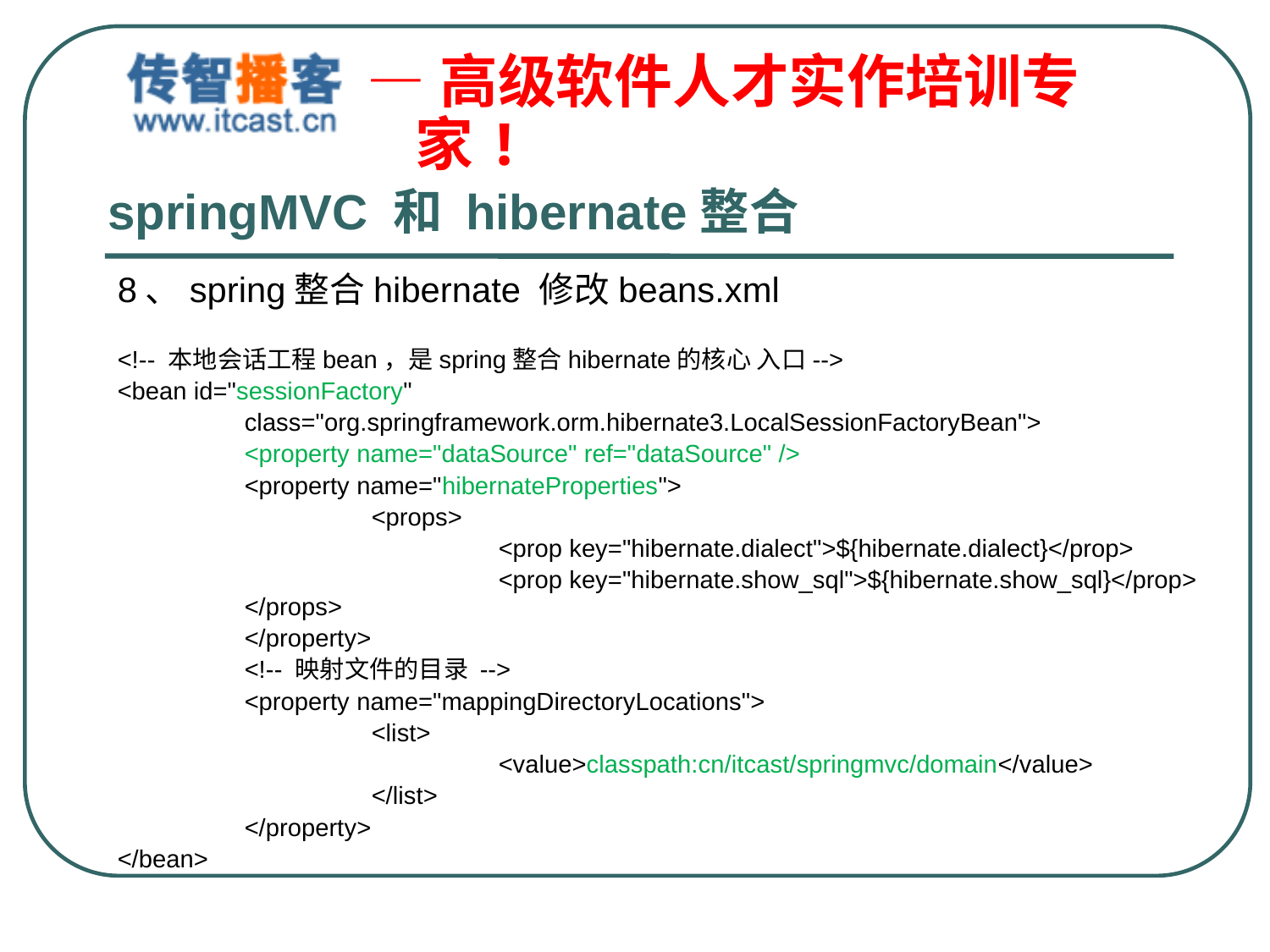

# springMVC 和 hibernate整合
8、spring整合hibernate 修改beans.xml

<!-- 本地会话工程bean，是spring整合hibernate的核心 入口-->
<bean id="sessionFactory"
	class="org.springframework.orm.hibernate3.LocalSessionFactoryBean">
	<property name="dataSource" ref="dataSource" />
	<property name="hibernateProperties">
		<props>
			<prop key="hibernate.dialect">${hibernate.dialect}</prop>
			<prop key="hibernate.show_sql">${hibernate.show_sql}</prop>		</props>
	</property>
	<!-- 映射文件的目录 -->
	<property name="mappingDirectoryLocations">
		<list>
			<value>classpath:cn/itcast/springmvc/domain</value>
		</list>
	</property>
</bean>